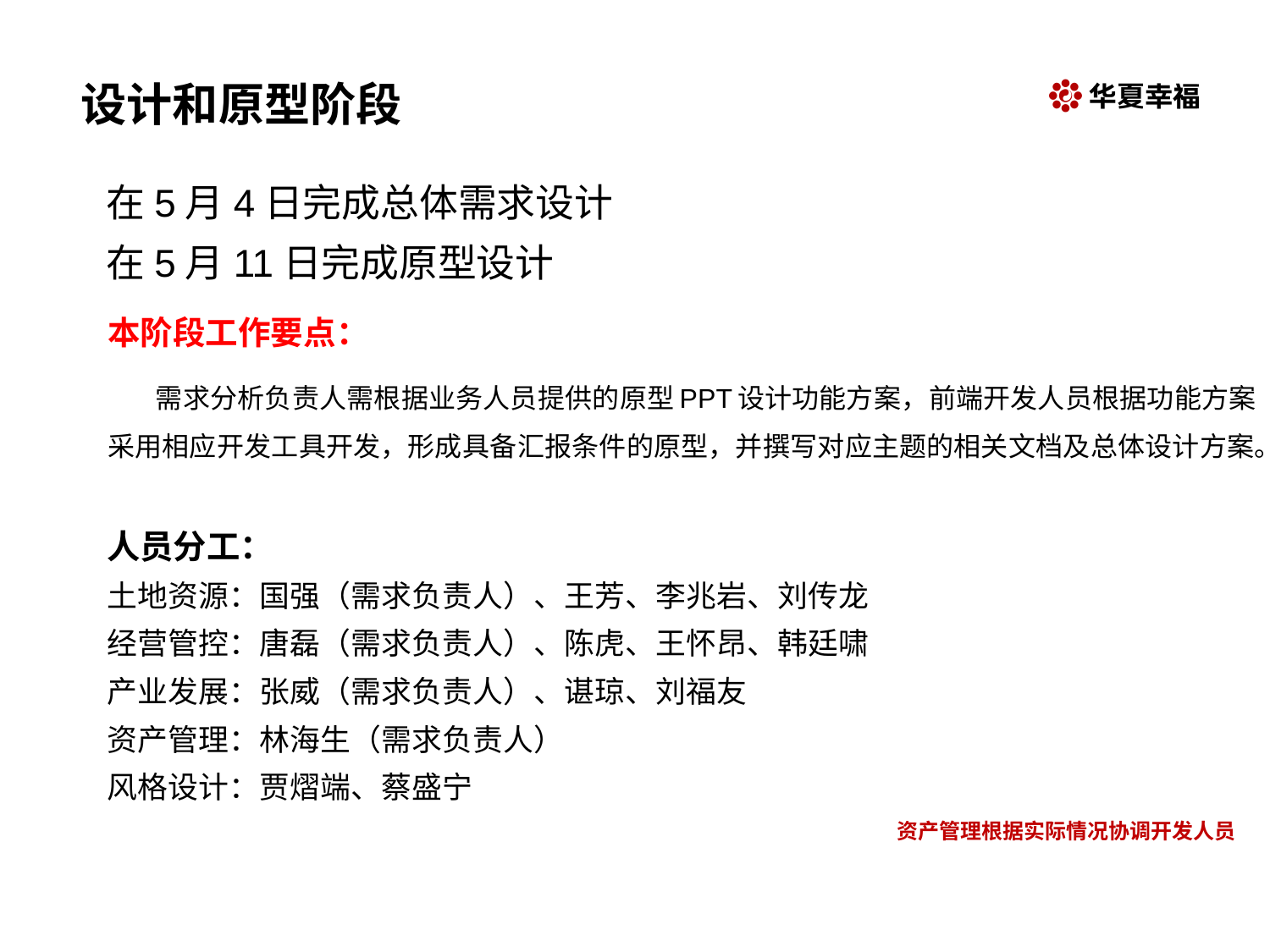

# 设计和原型阶段
在5月4日完成总体需求设计
在5月11日完成原型设计
本阶段工作要点：
       需求分析负责人需根据业务人员提供的原型PPT设计功能方案，前端开发人员根据功能方案采用相应开发工具开发，形成具备汇报条件的原型，并撰写对应主题的相关文档及总体设计方案。
人员分工：
土地资源：国强（需求负责人）、王芳、李兆岩、刘传龙
经营管控：唐磊（需求负责人）、陈虎、王怀昂、韩廷啸
产业发展：张威（需求负责人）、谌琼、刘福友
资产管理：林海生（需求负责人）
风格设计：贾熠端、蔡盛宁
资产管理根据实际情况协调开发人员